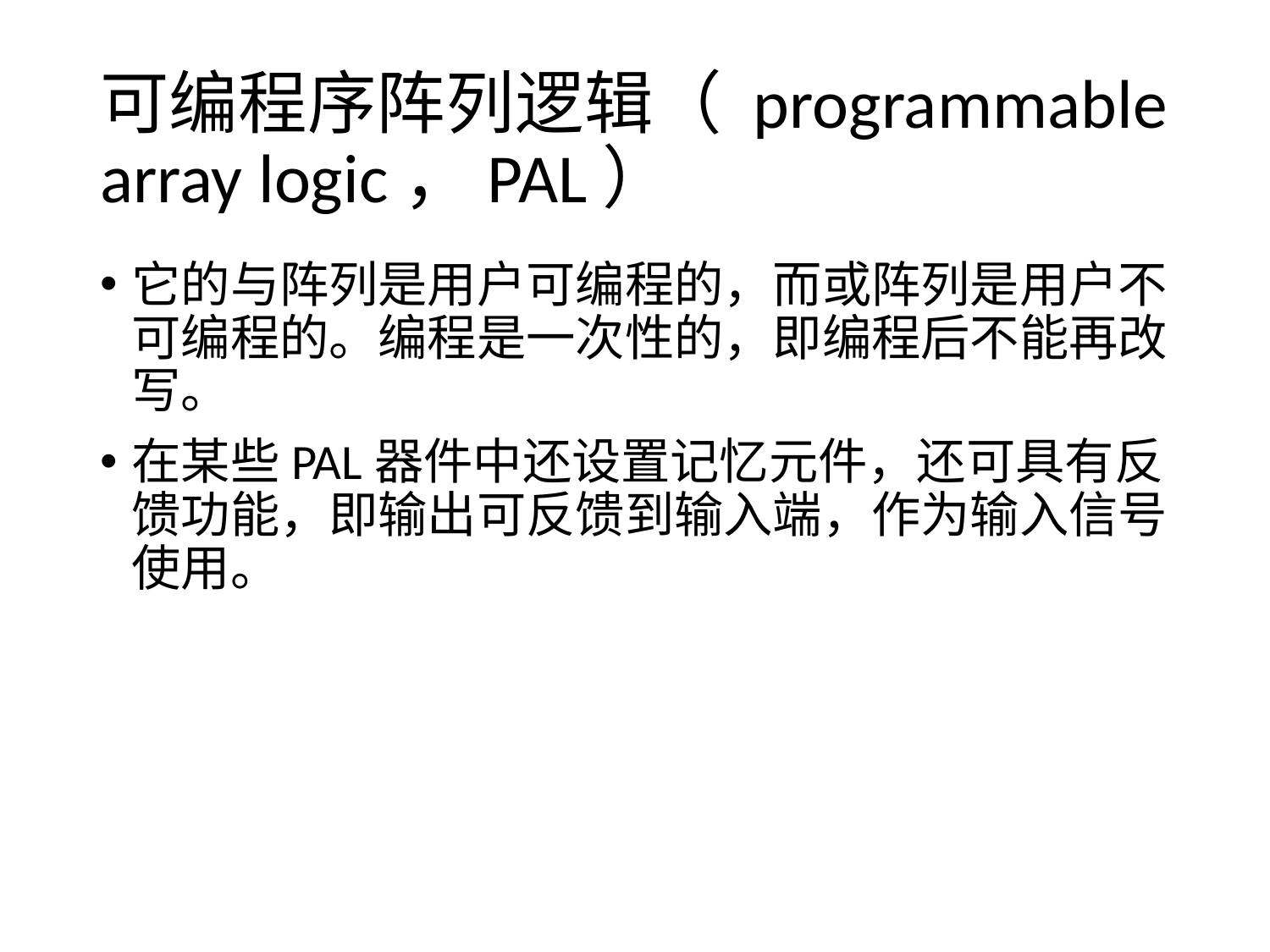

# 可编程序阵列逻辑（ programmable array logic，PAL）
它的与阵列是用户可编程的，而或阵列是用户不可编程的。编程是一次性的，即编程后不能再改写。
在某些PAL器件中还设置记忆元件，还可具有反馈功能，即输出可反馈到输入端，作为输入信号使用。